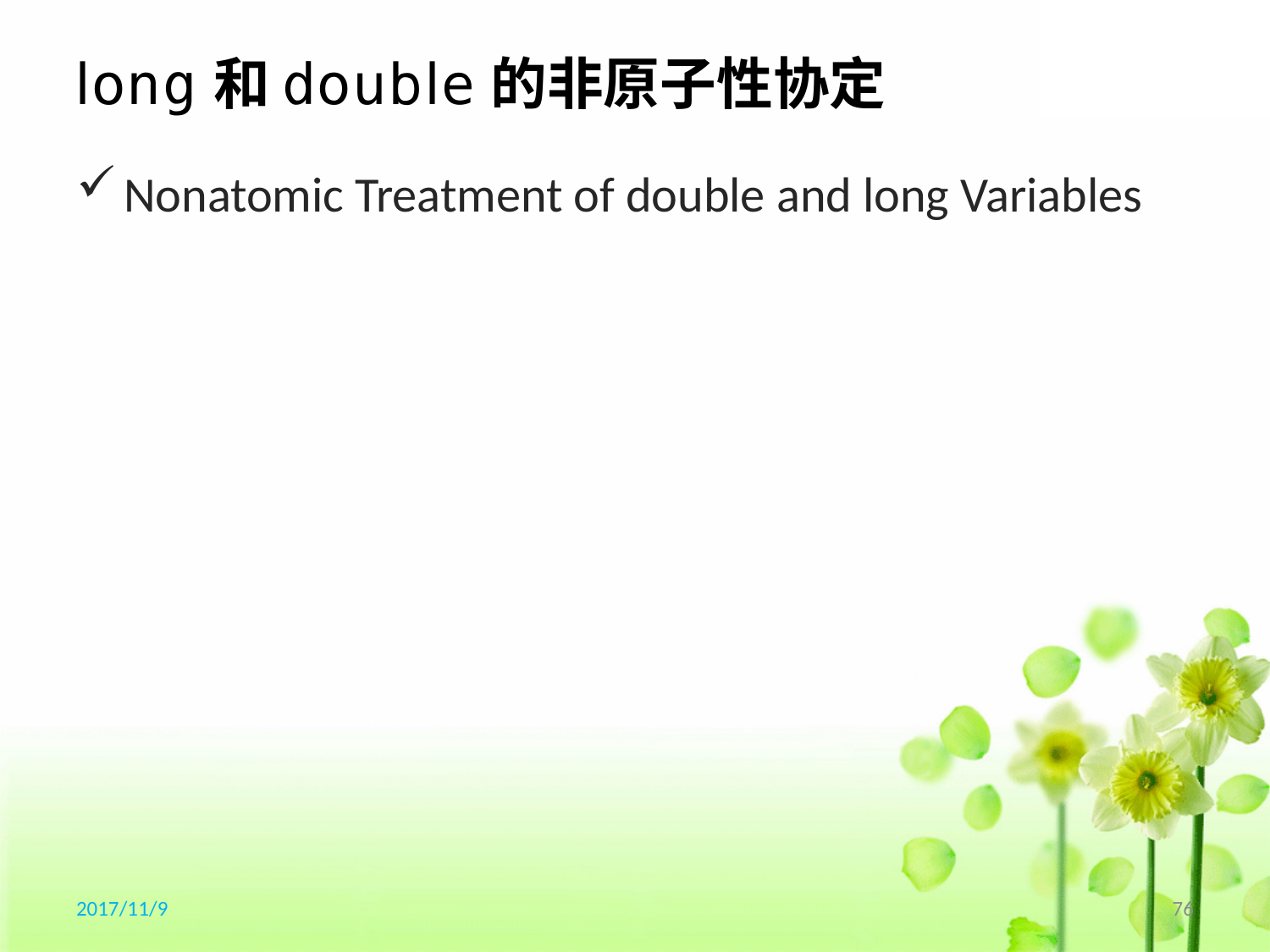

# long和double的非原子性协定
Nonatomic Treatment of double and long Variables
2017/11/9
76